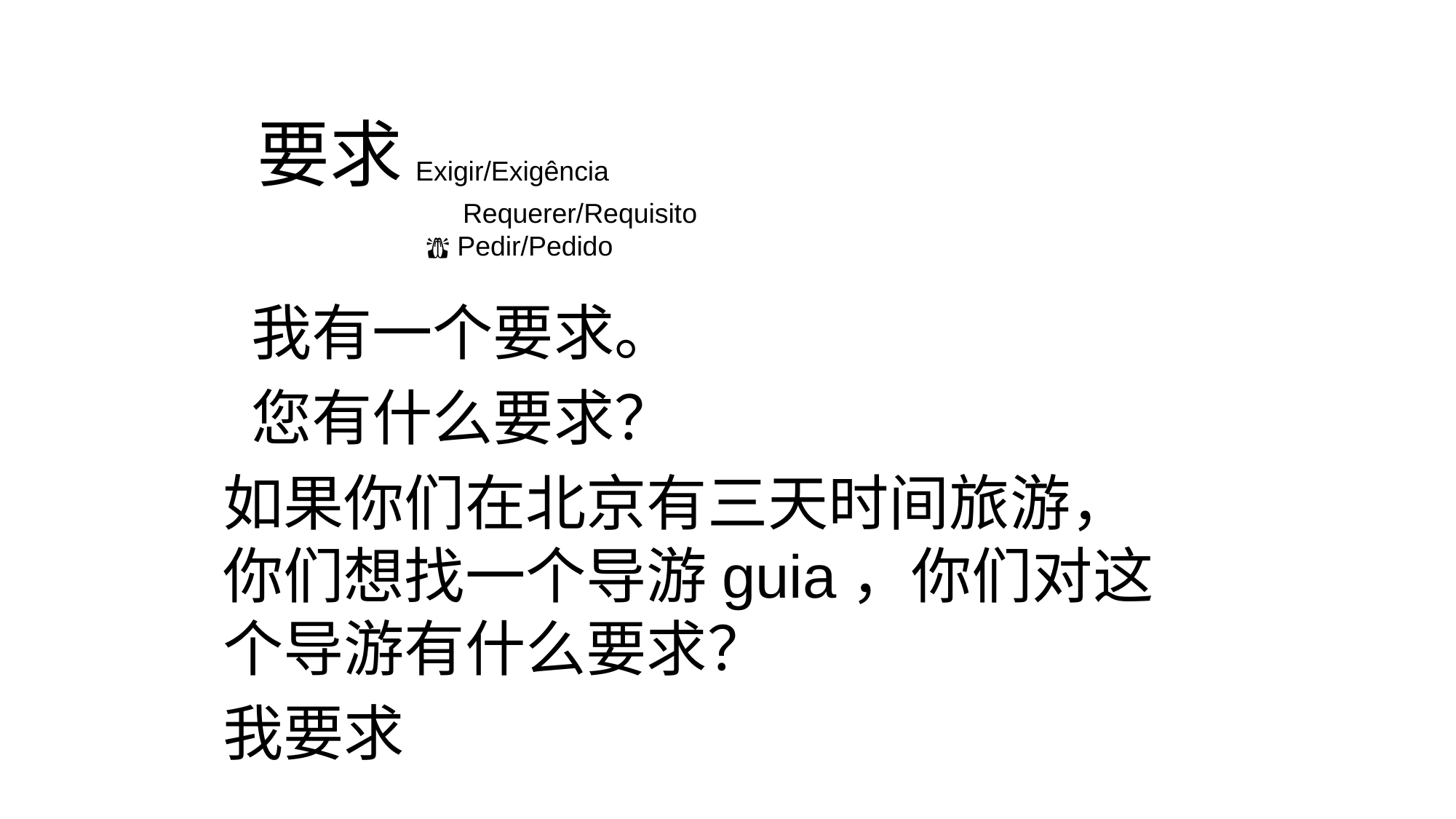

# 要求 Exigir/Exigência Requerer/Requisito 🙏 Pedir/Pedido
 我有一个要求。
 您有什么要求？
如果你们在北京有三天时间旅游，你们想找一个导游guia，你们对这个导游有什么要求？
我要求